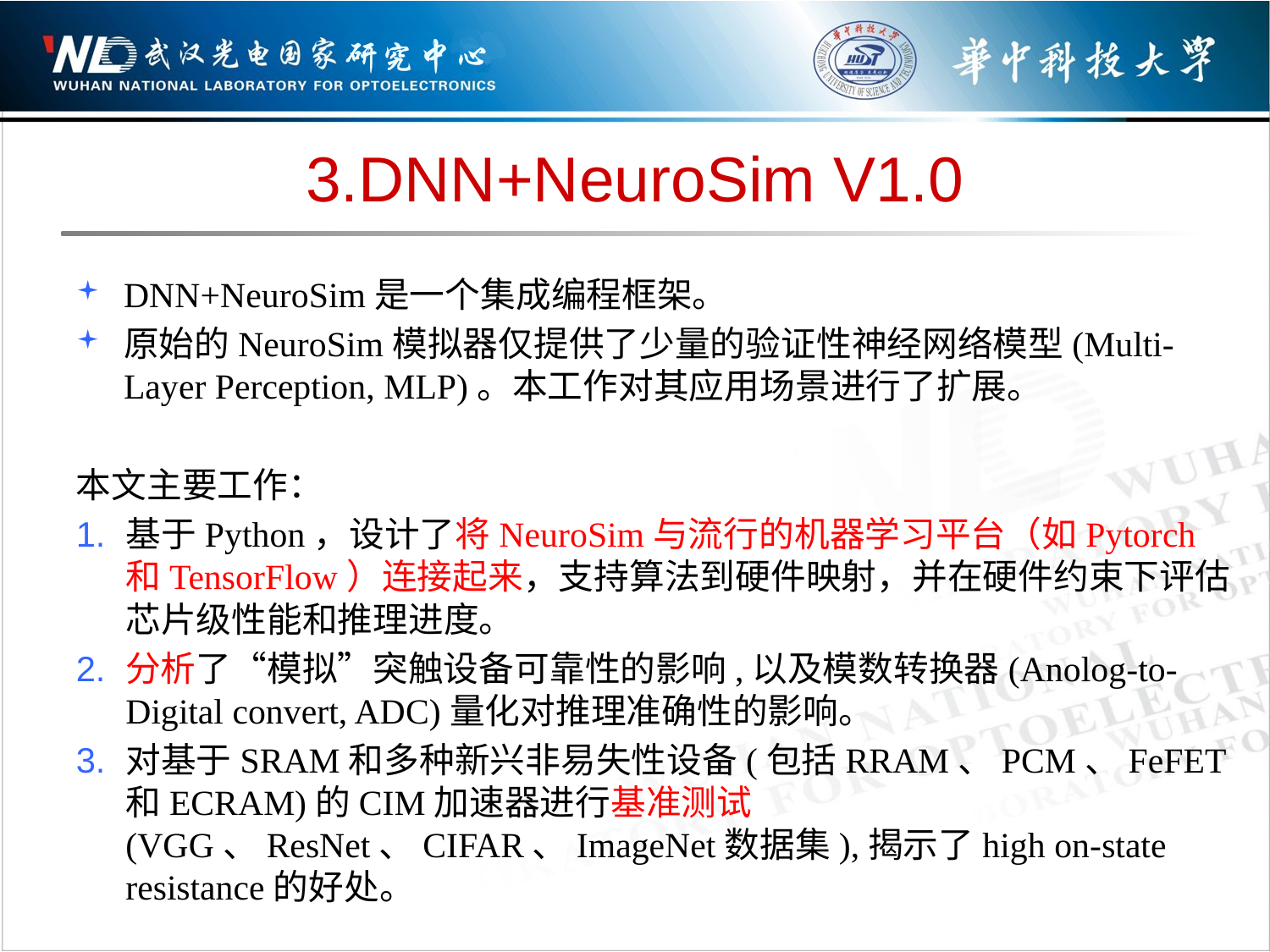

# 3.DNN+NeuroSim V1.0
DNN+NeuroSim是一个集成编程框架。
原始的NeuroSim模拟器仅提供了少量的验证性神经网络模型(Multi-Layer Perception, MLP)。本工作对其应用场景进行了扩展。

本文主要工作：
基于Python，设计了将NeuroSim与流行的机器学习平台（如Pytorch和TensorFlow）连接起来，支持算法到硬件映射，并在硬件约束下评估芯片级性能和推理进度。
分析了“模拟”突触设备可靠性的影响,以及模数转换器(Anolog-to-Digital convert, ADC)量化对推理准确性的影响。
对基于SRAM和多种新兴非易失性设备(包括RRAM、PCM、FeFET和ECRAM)的CIM加速器进行基准测试(VGG、ResNet、CIFAR、ImageNet数据集),揭示了high on-state resistance的好处。